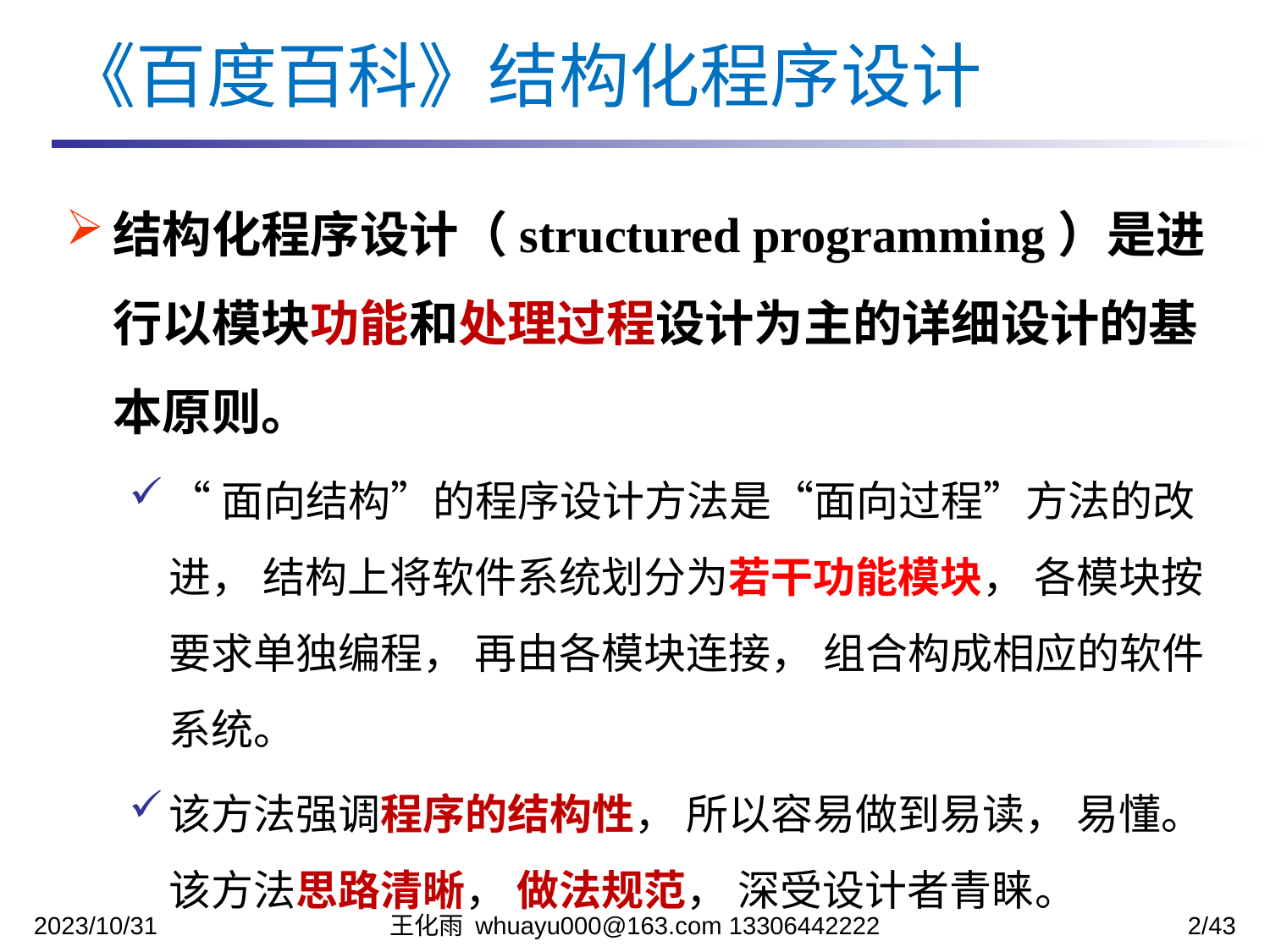

《百度百科》结构化程序设计
结构化程序设计（structured programming）是进行以模块功能和处理过程设计为主的详细设计的基本原则。
“面向结构”的程序设计方法是“面向过程”方法的改进， 结构上将软件系统划分为若干功能模块， 各模块按要求单独编程， 再由各模块连接， 组合构成相应的软件系统。
该方法强调程序的结构性， 所以容易做到易读， 易懂。 该方法思路清晰， 做法规范， 深受设计者青睐。
2023/10/31
王化雨 whuayu000@163.com 13306442222
2/43